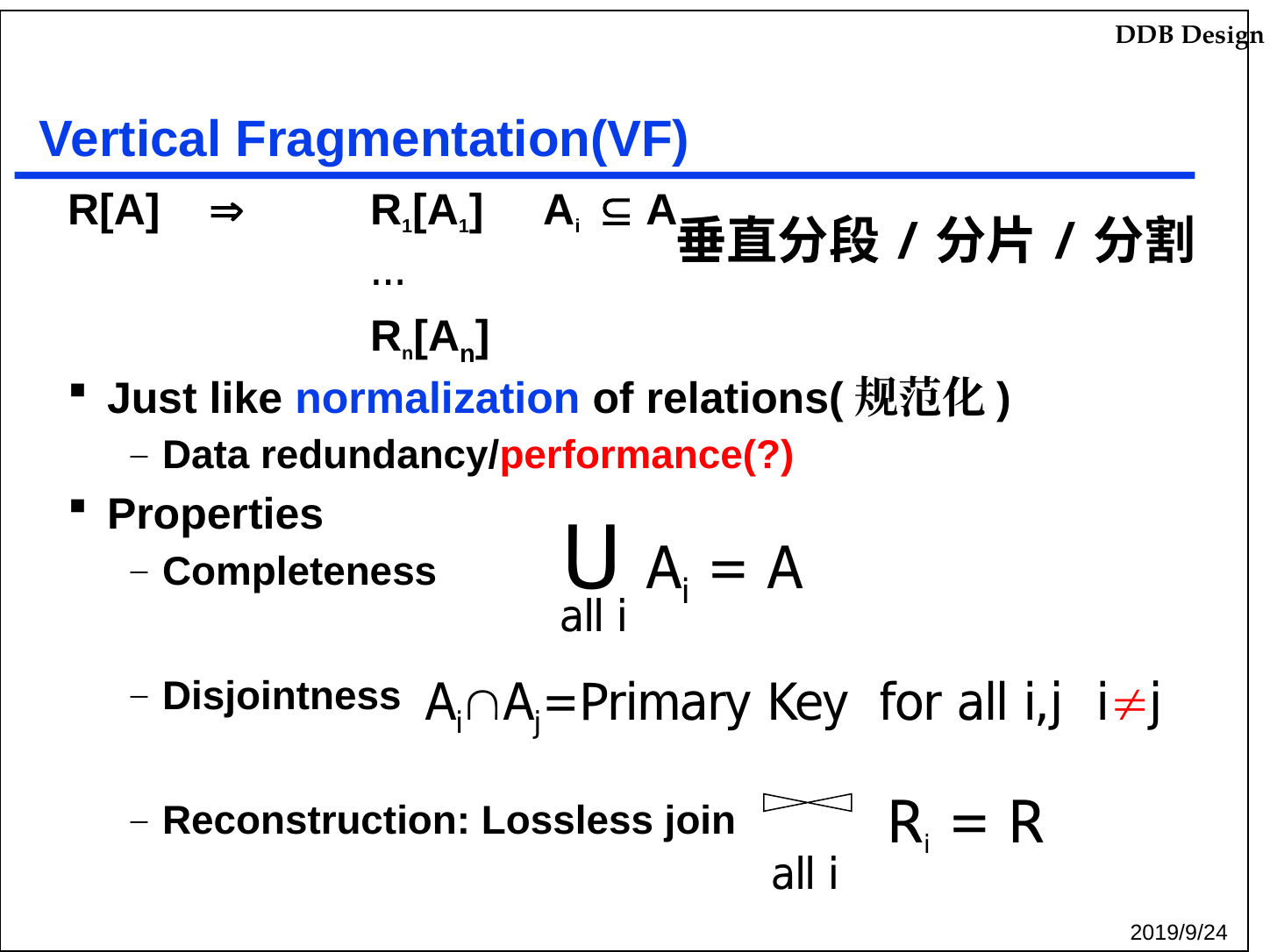

# Vertical Fragmentation(VF)
R[A]    ⇒	R1[A1]     Ai  ⊆ A
			…
			Rn[An]
Just like normalization of relations(规范化)
Data redundancy/performance(?)
Properties
Completeness

Disjointness

Reconstruction: Lossless join
垂直分段/分片/分割
U Ai = A
all i
Ai∩Aj=Primary Key  for all i,j  i≠j

Ri = R
all i